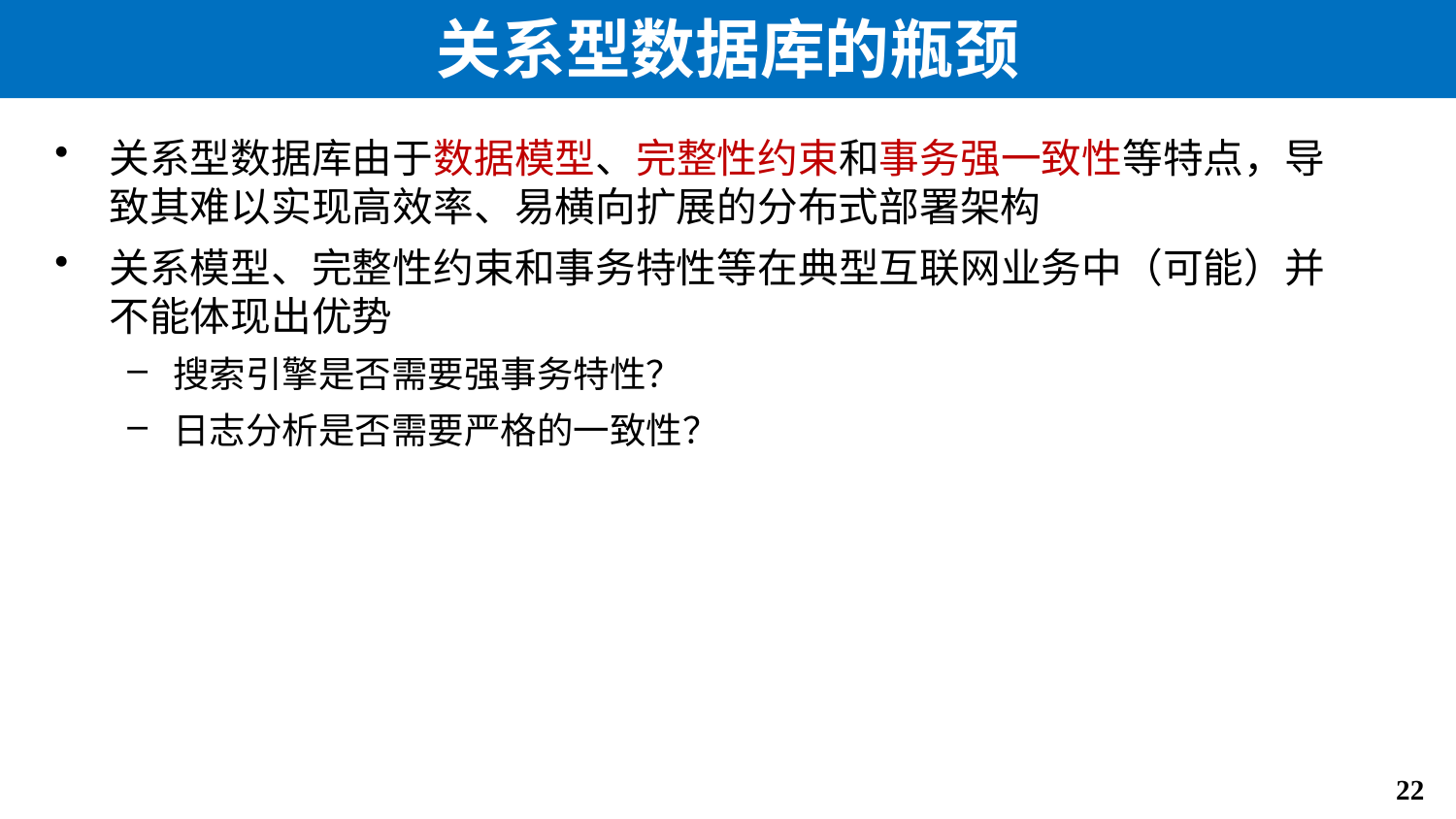

# 关系型数据库的瓶颈
关系型数据库由于数据模型、完整性约束和事务强一致性等特点，导致其难以实现高效率、易横向扩展的分布式部署架构
关系模型、完整性约束和事务特性等在典型互联网业务中（可能）并不能体现出优势
搜索引擎是否需要强事务特性？
日志分析是否需要严格的一致性？